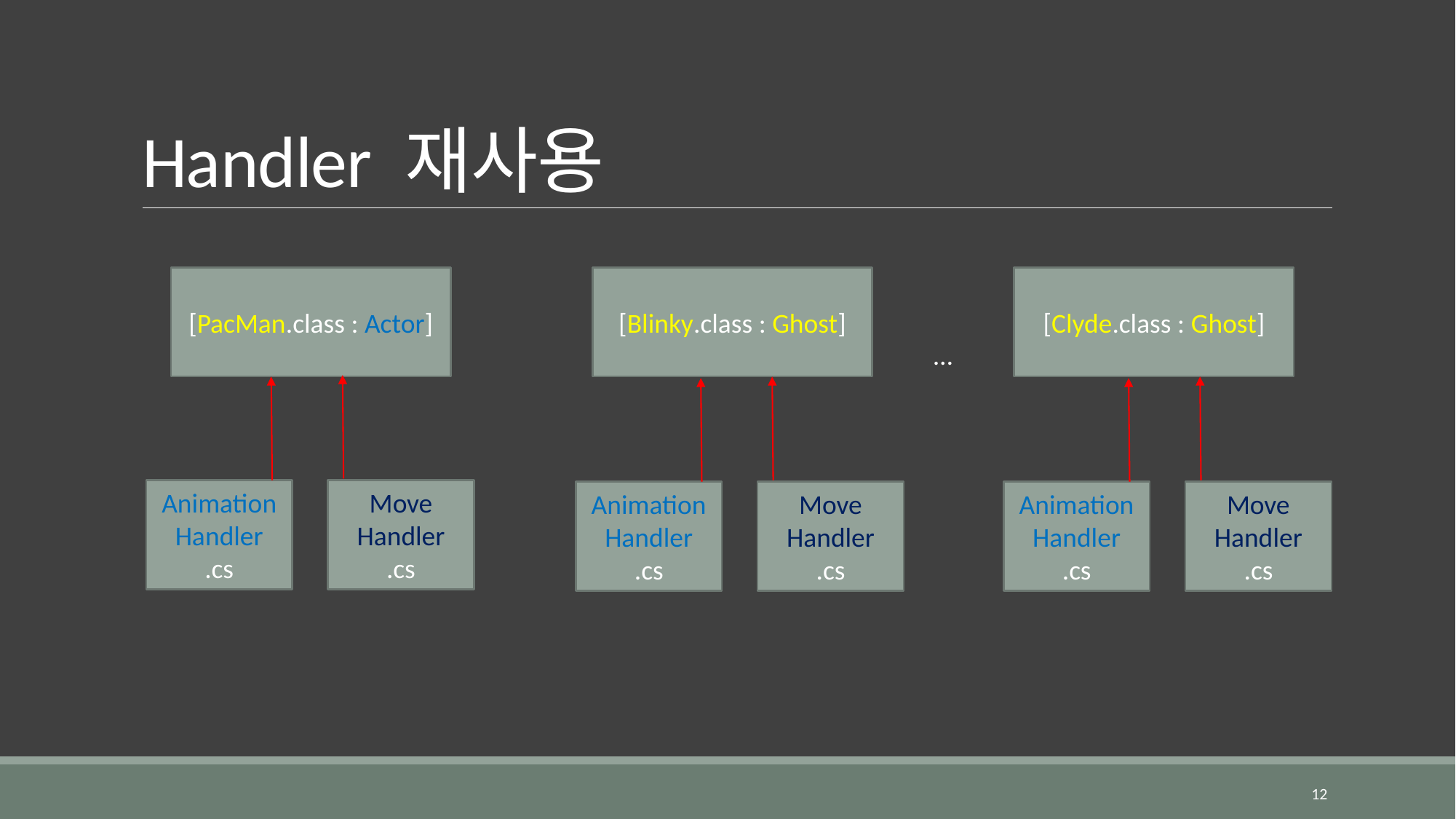

# Handler 재사용
[PacMan.class : Actor]
[Blinky.class : Ghost]
[Clyde.class : Ghost]
…
Animation
Handler
.cs
Move
Handler
.cs
Animation
Handler
.cs
Move
Handler
.cs
Animation
Handler
.cs
Move
Handler
.cs
12